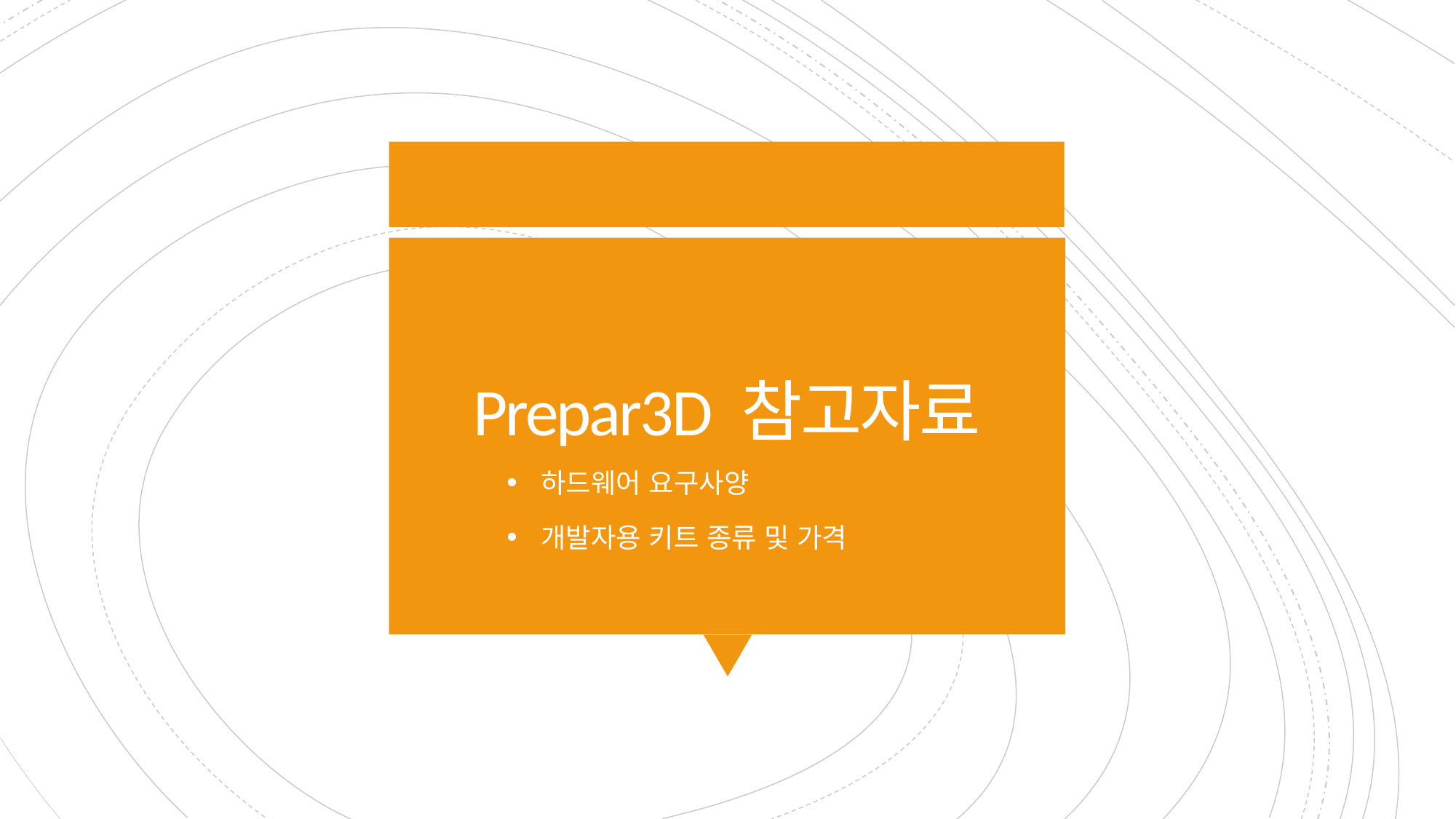

# Prepar3D 참고자료
하드웨어 요구사양
개발자용 키트 종류 및 가격